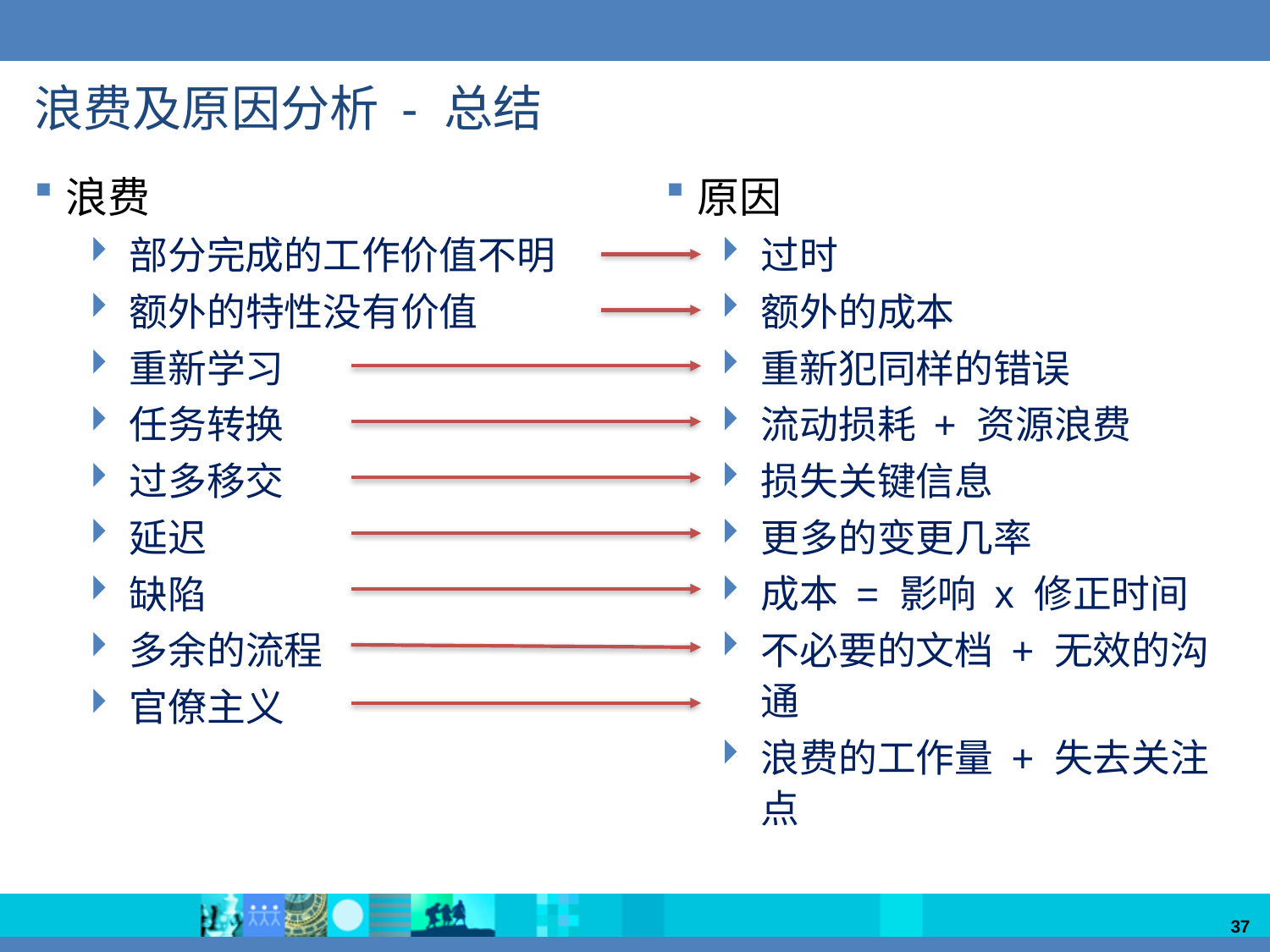

# 浪费及原因分析 - 总结
浪费
部分完成的工作价值不明
额外的特性没有价值
重新学习
任务转换
过多移交
延迟
缺陷
多余的流程
官僚主义
原因
过时
额外的成本
重新犯同样的错误
流动损耗 + 资源浪费
损失关键信息
更多的变更几率
成本 = 影响 x 修正时间
不必要的文档 + 无效的沟通
浪费的工作量 + 失去关注点
37